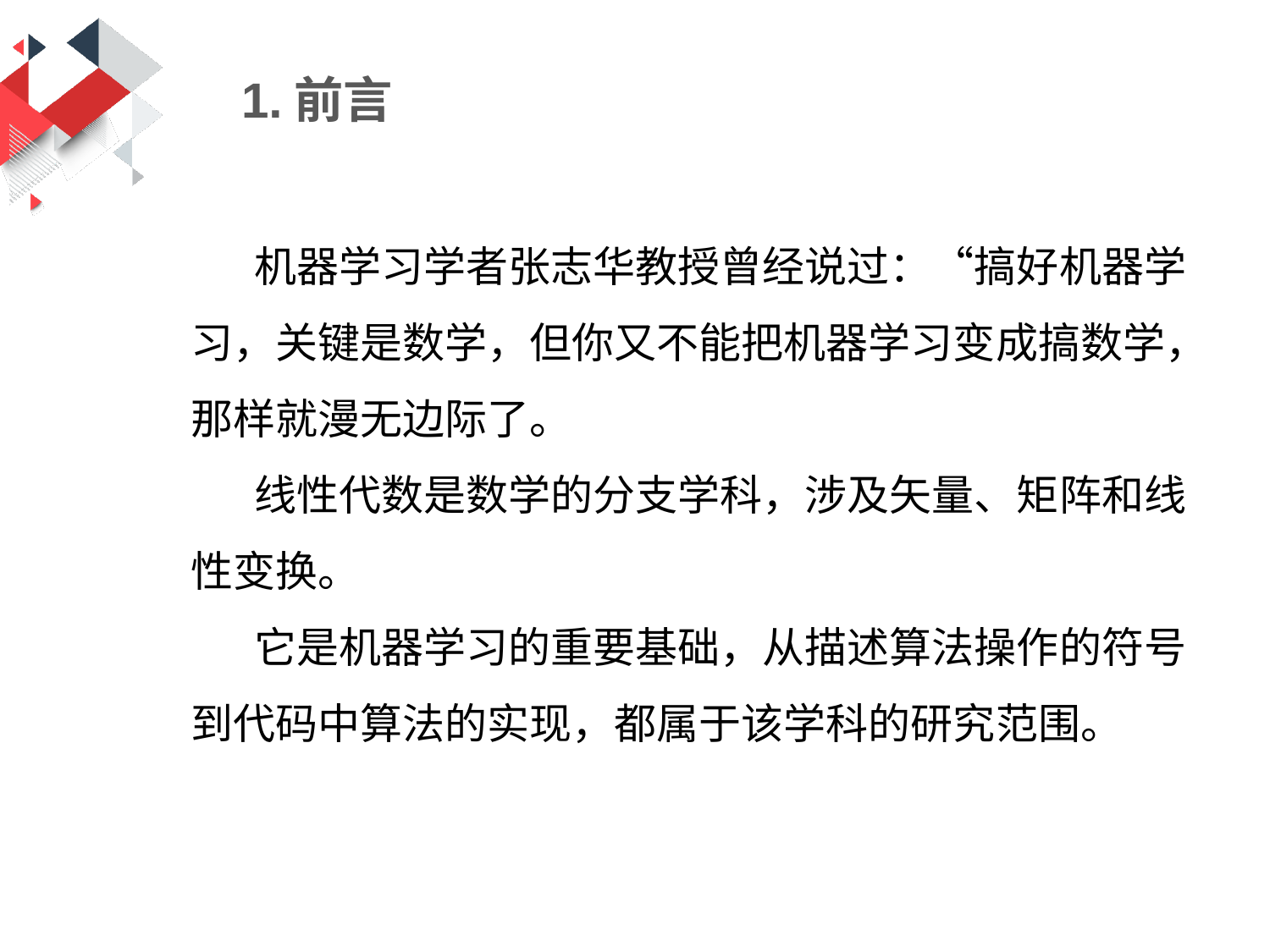

1.前言
机器学习学者张志华教授曾经说过：“搞好机器学习，关键是数学，但你又不能把机器学习变成搞数学，那样就漫无边际了。
线性代数是数学的分支学科，涉及矢量、矩阵和线性变换。
它是机器学习的重要基础，从描述算法操作的符号到代码中算法的实现，都属于该学科的研究范围。